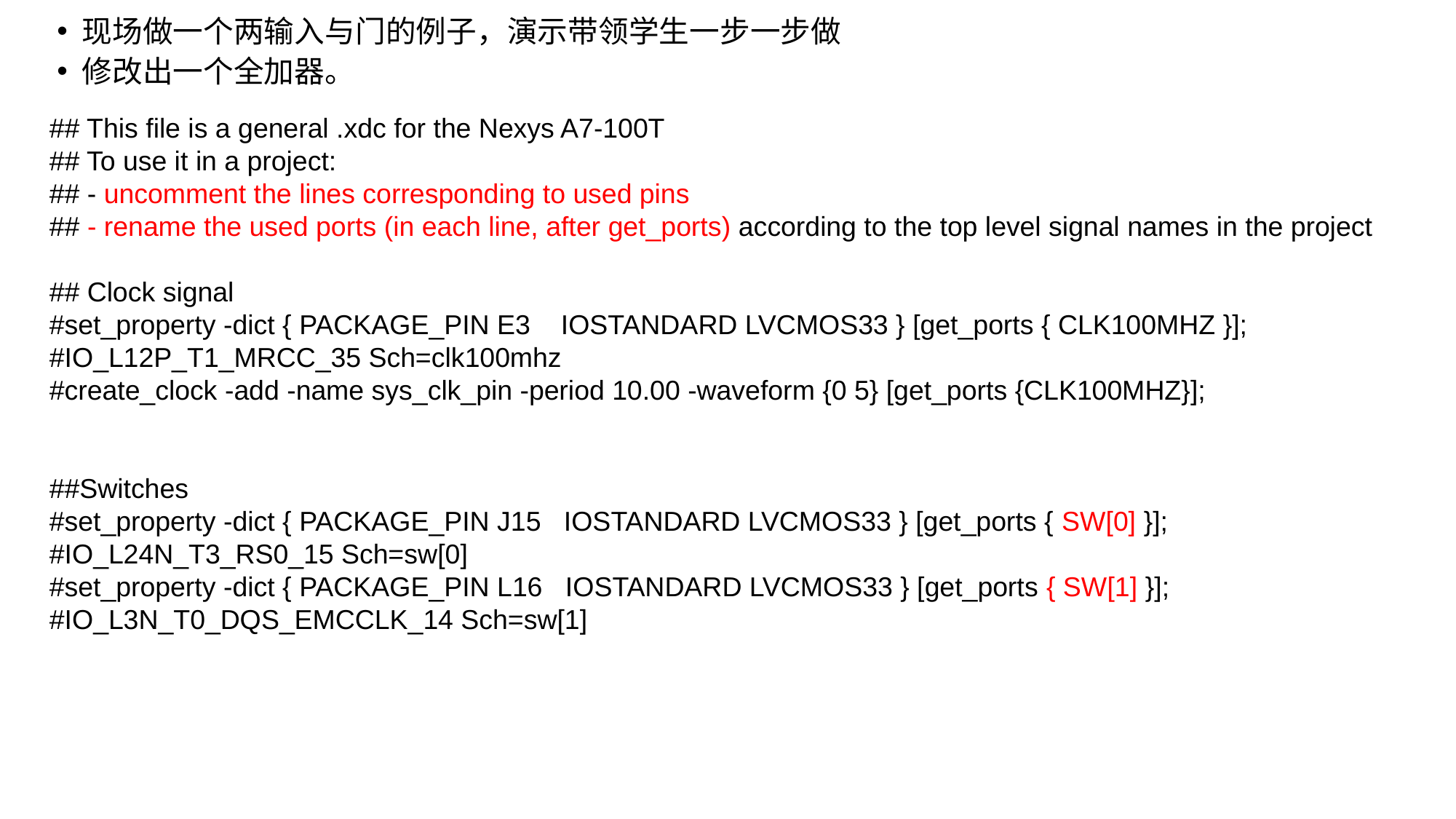

现场做一个两输入与门的例子，演示带领学生一步一步做
修改出一个全加器。
## This file is a general .xdc for the Nexys A7-100T
## To use it in a project:
## - uncomment the lines corresponding to used pins
## - rename the used ports (in each line, after get_ports) according to the top level signal names in the project

## Clock signal
#set_property -dict { PACKAGE_PIN E3    IOSTANDARD LVCMOS33 } [get_ports { CLK100MHZ }]; #IO_L12P_T1_MRCC_35 Sch=clk100mhz
#create_clock -add -name sys_clk_pin -period 10.00 -waveform {0 5} [get_ports {CLK100MHZ}];

##Switches
#set_property -dict { PACKAGE_PIN J15   IOSTANDARD LVCMOS33 } [get_ports { SW[0] }]; #IO_L24N_T3_RS0_15 Sch=sw[0]
#set_property -dict { PACKAGE_PIN L16   IOSTANDARD LVCMOS33 } [get_ports { SW[1] }]; #IO_L3N_T0_DQS_EMCCLK_14 Sch=sw[1]